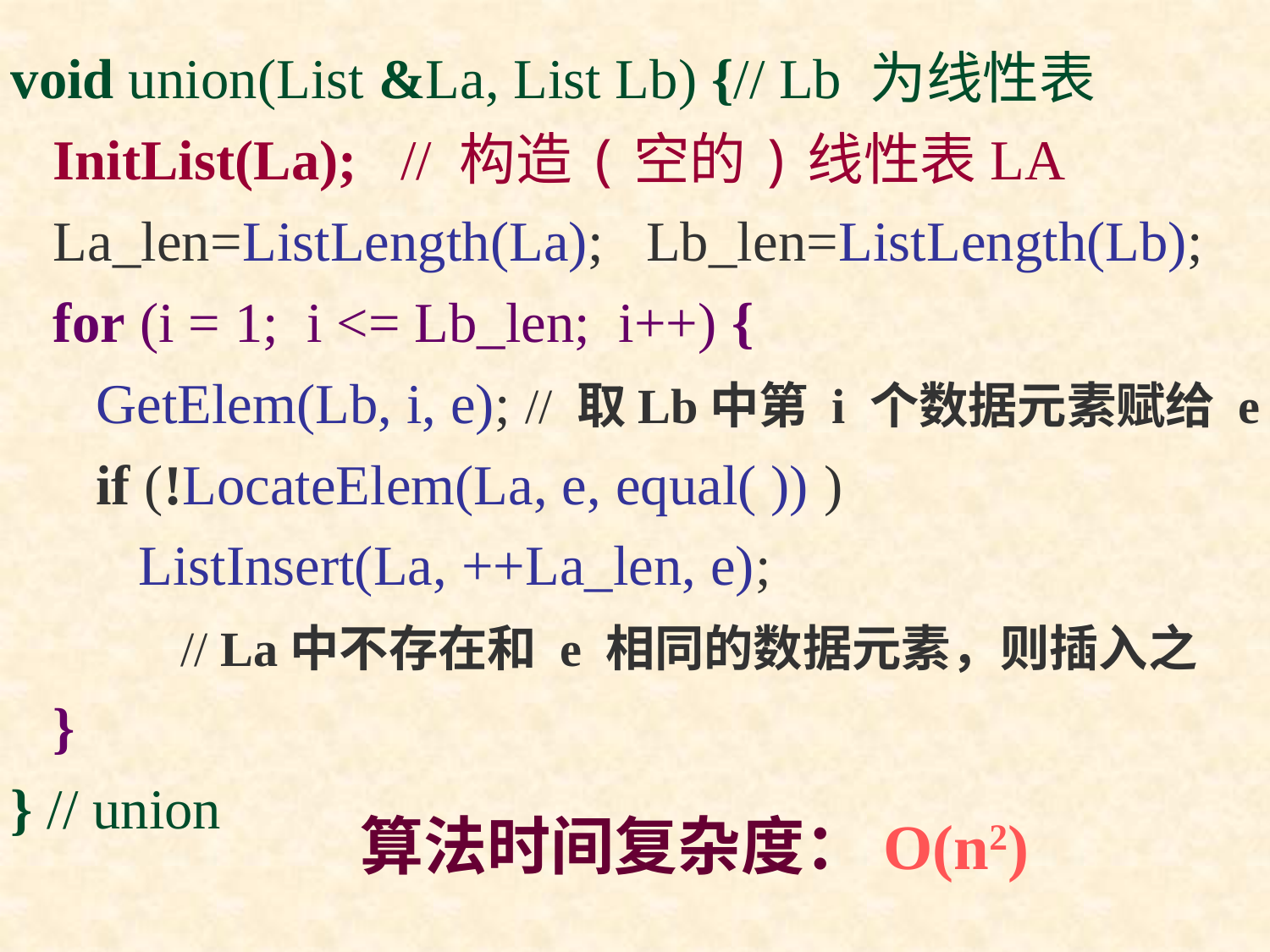

void union(List &La, List Lb) {// Lb 为线性表
   InitList(La);   // 构造(空的)线性表LA
   La_len=ListLength(La);   Lb_len=ListLength(Lb);
   for (i = 1;  i <= Lb_len;  i++) {
      GetElem(Lb, i, e); // 取Lb中第 i 个数据元素赋给 e
      if (!LocateElem(La, e, equal( )) )
         ListInsert(La, ++La_len, e);
            // La中不存在和 e 相同的数据元素，则插入之
   }
} // union
算法时间复杂度：O(n2)